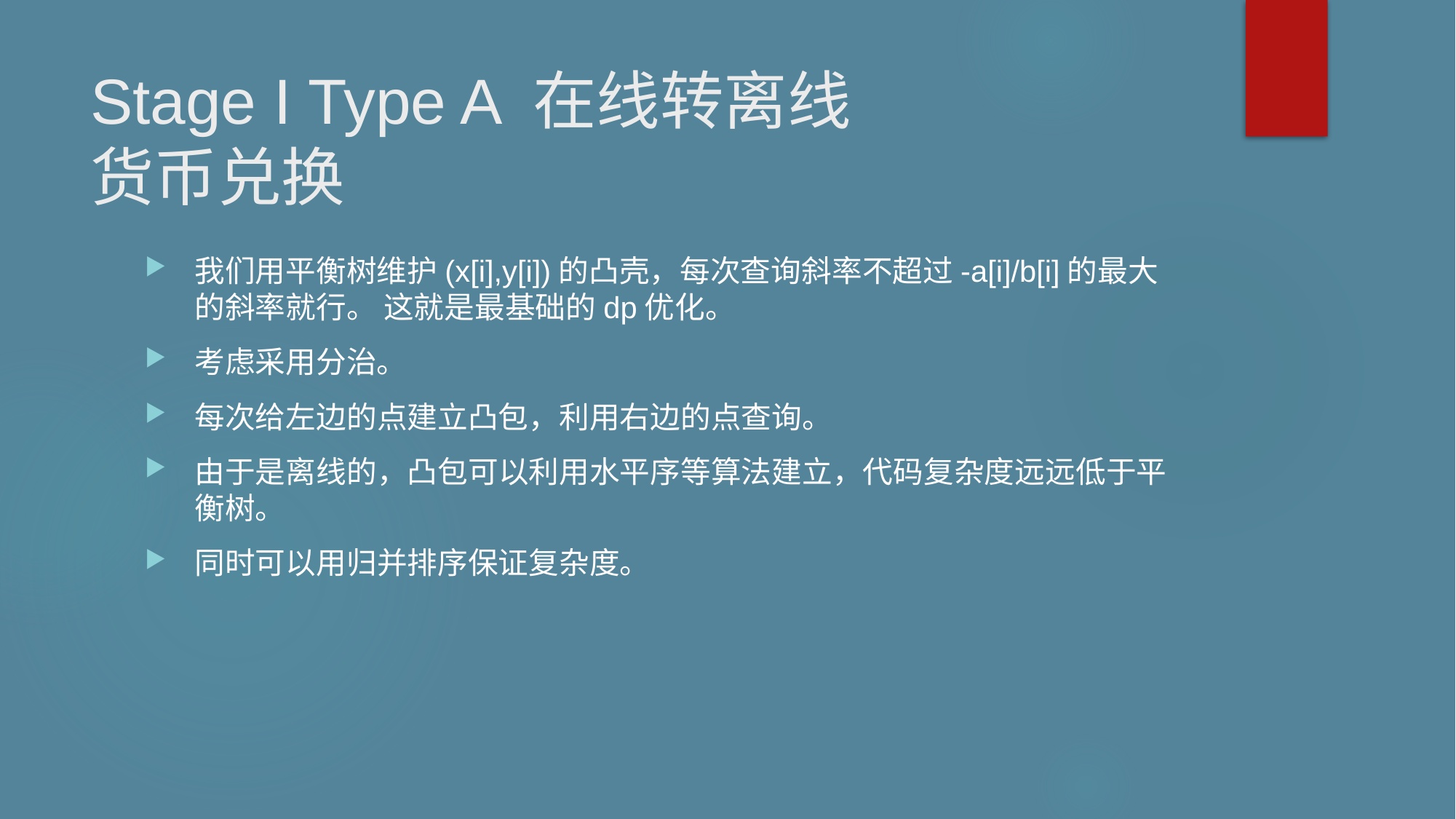

# Stage I Type A 在线转离线 货币兑换
我们用平衡树维护(x[i],y[i])的凸壳，每次查询斜率不超过-a[i]/b[i]的最大的斜率就行。 这就是最基础的dp优化。
考虑采用分治。
每次给左边的点建立凸包，利用右边的点查询。
由于是离线的，凸包可以利用水平序等算法建立，代码复杂度远远低于平衡树。
同时可以用归并排序保证复杂度。